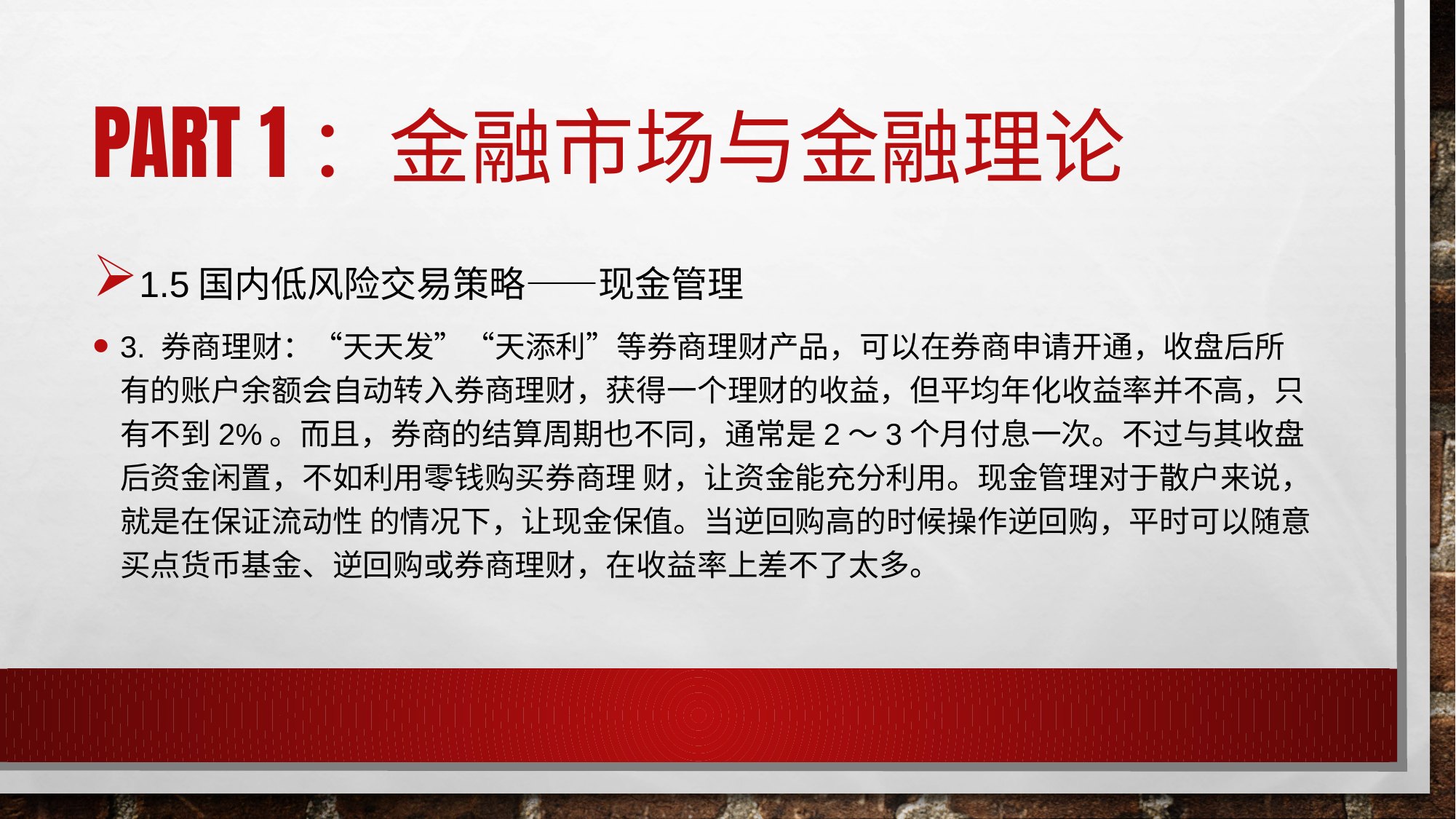

# Part 1：金融市场与金融理论
1.5国内低风险交易策略——现金管理
3. 券商理财：“天天发”“天添利”等券商理财产品，可以在券商申请开通，收盘后所有的账户余额会自动转入券商理财，获得⼀个理财的收益，但平均年化收益率并不高，只有不到2%。而且，券商的结算周期也不同，通常是2〜3个月付息⼀次。不过与其收盘后资金闲置，不如利用零钱购买券商理 财，让资金能充分利用。现金管理对于散户来说，就是在保证流动性 的情况下，让现金保值。当逆回购高的时候操作逆回购，平时可以随意买点货币基金、逆回购或券商理财，在收益率上差不了太多。